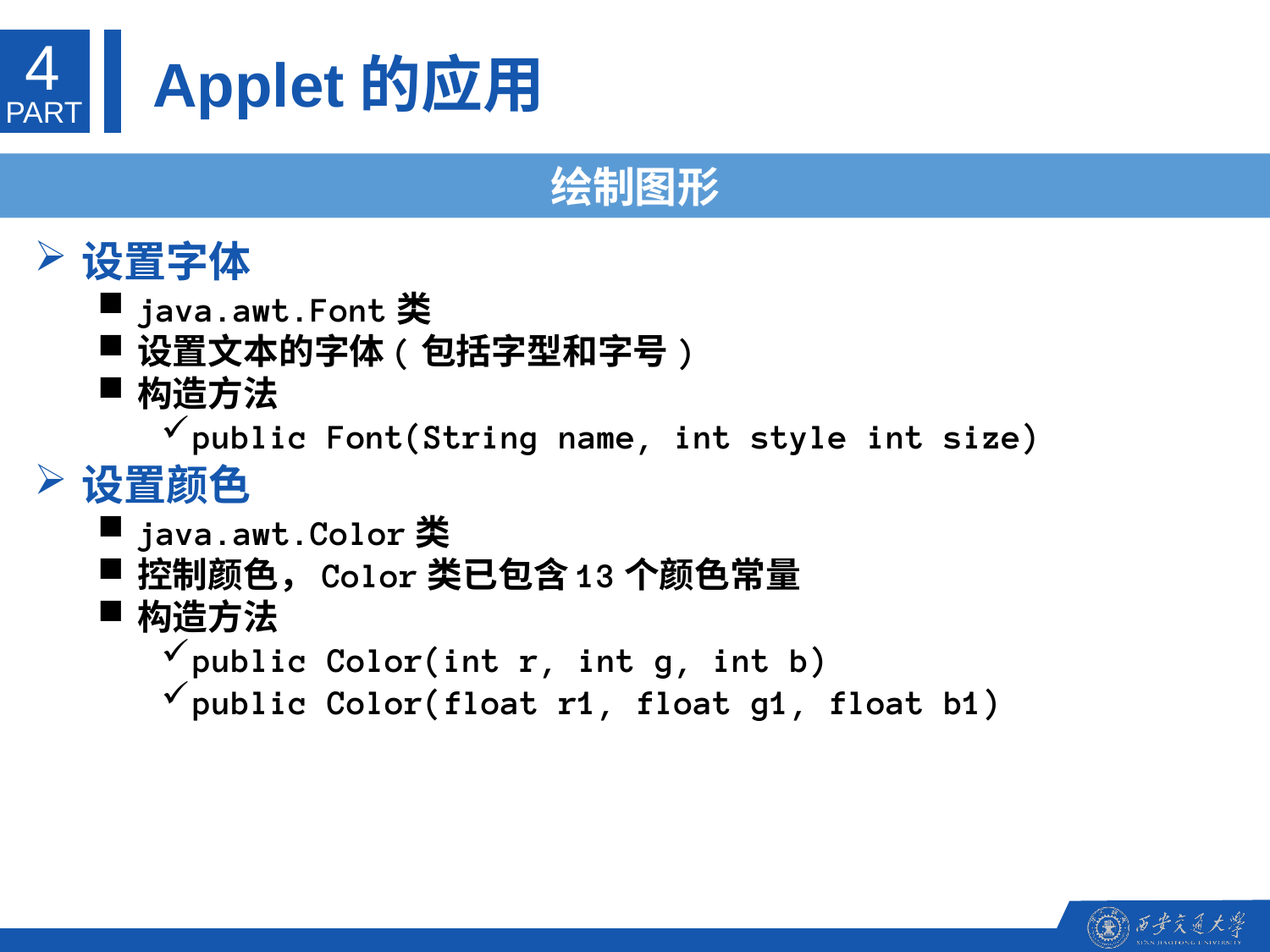

4
Applet的应用
PART
绘制图形
设置字体
java.awt.Font类
设置文本的字体(包括字型和字号)
构造方法
public Font(String name, int style int size)
设置颜色
java.awt.Color类
控制颜色，Color类已包含13个颜色常量
构造方法
public Color(int r, int g, int b)
public Color(float r1, float g1, float b1)